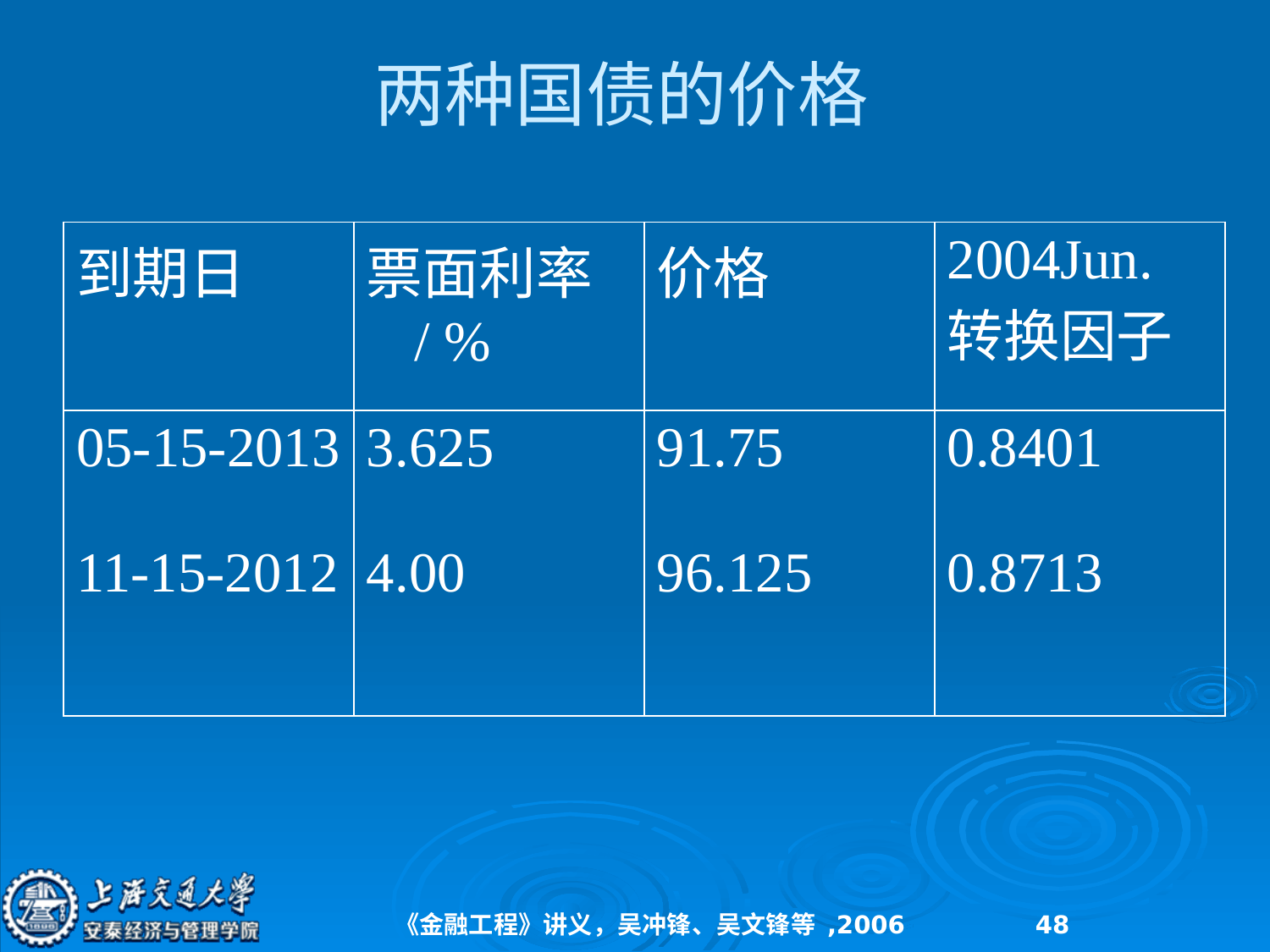

# 两种国债的价格
| 到期日 | 票面利率 / % | 价格 | 2004Jun. 转换因子 |
| --- | --- | --- | --- |
| 05-15-2013 11-15-2012 | 3.625 4.00 | 91.75 96.125 | 0.8401 0.8713 |